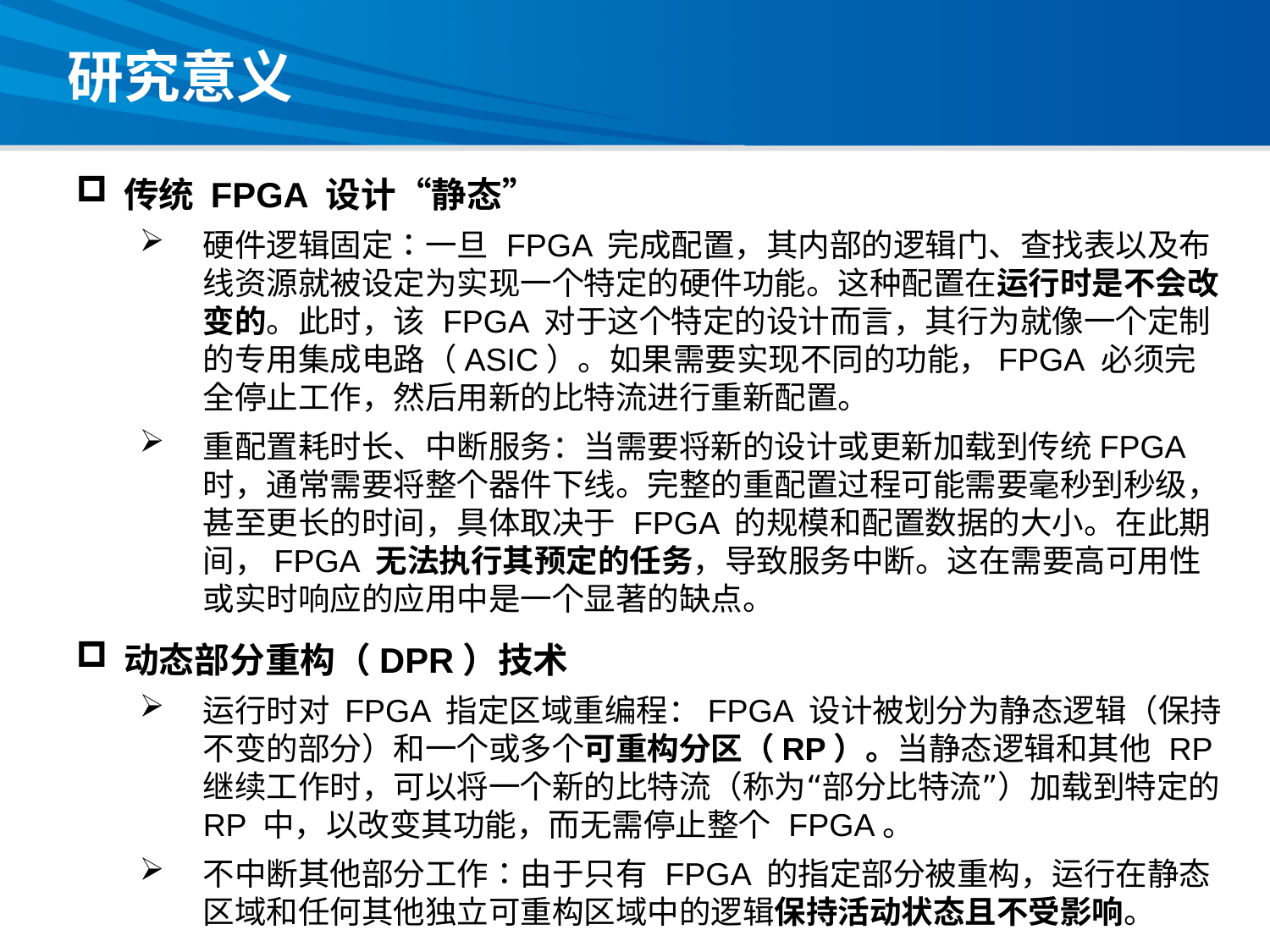

研究意义
传统 FPGA 设计“静态”
硬件逻辑固定：一旦 FPGA 完成配置，其内部的逻辑门、查找表以及布线资源就被设定为实现一个特定的硬件功能。这种配置在运行时是不会改变的。此时，该 FPGA 对于这个特定的设计而言，其行为就像一个定制的专用集成电路（ASIC）。如果需要实现不同的功能，FPGA 必须完全停止工作，然后用新的比特流进行重新配置。
重配置耗时长、中断服务：当需要将新的设计或更新加载到传统FPGA时，通常需要将整个器件下线。完整的重配置过程可能需要毫秒到秒级，甚至更长的时间，具体取决于 FPGA 的规模和配置数据的大小。在此期间，FPGA 无法执行其预定的任务，导致服务中断。这在需要高可用性或实时响应的应用中是一个显著的缺点。
动态部分重构（DPR）技术
运行时对 FPGA 指定区域重编程：FPGA 设计被划分为静态逻辑（保持不变的部分）和一个或多个可重构分区（RP）。当静态逻辑和其他 RP 继续工作时，可以将一个新的比特流（称为“部分比特流”）加载到特定的RP 中，以改变其功能，而无需停止整个 FPGA。
不中断其他部分工作：由于只有 FPGA 的指定部分被重构，运行在静态区域和任何其他独立可重构区域中的逻辑保持活动状态且不受影响。